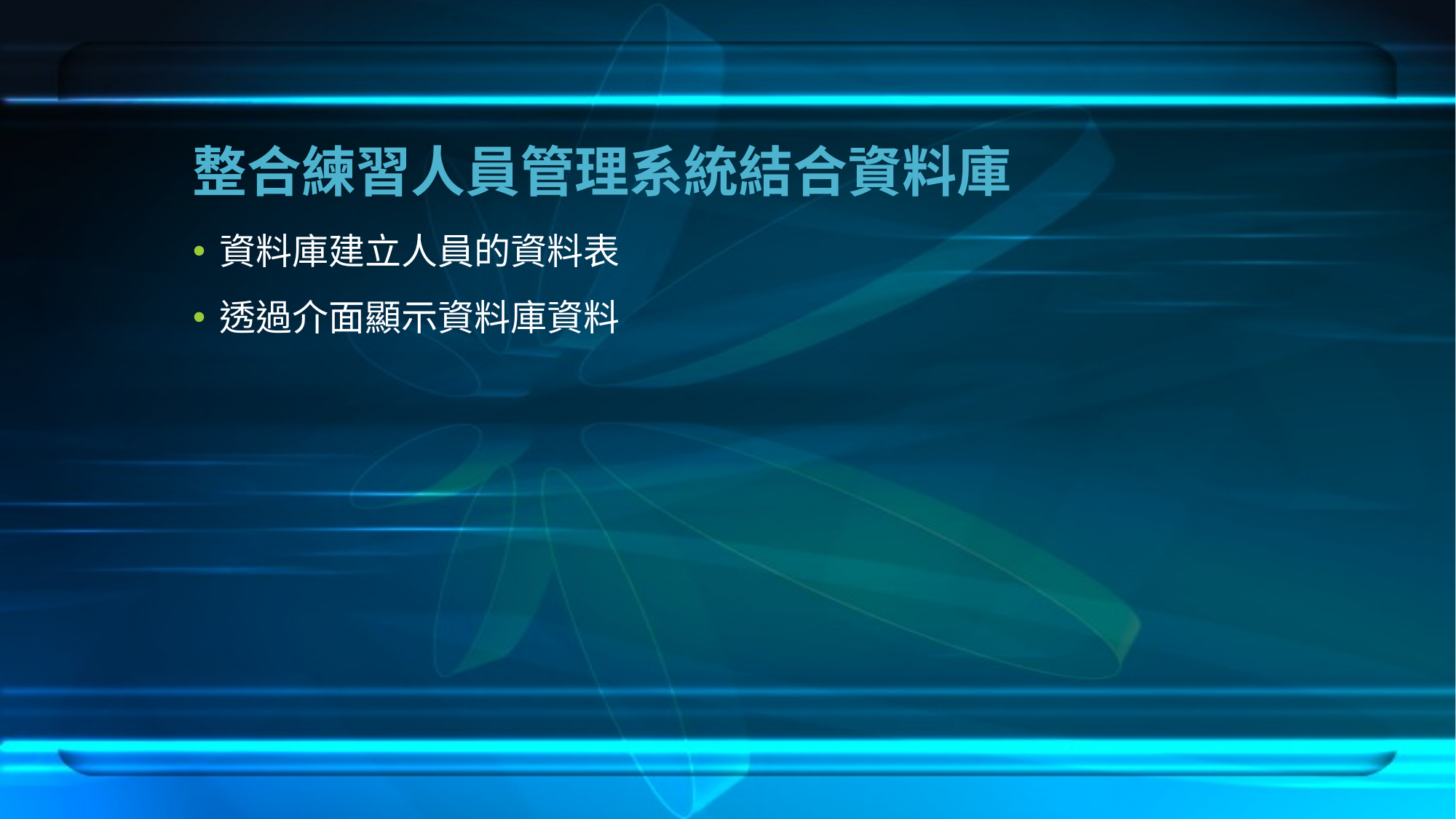

# 整合練習人員管理系統結合資料庫
資料庫建立人員的資料表
透過介面顯示資料庫資料